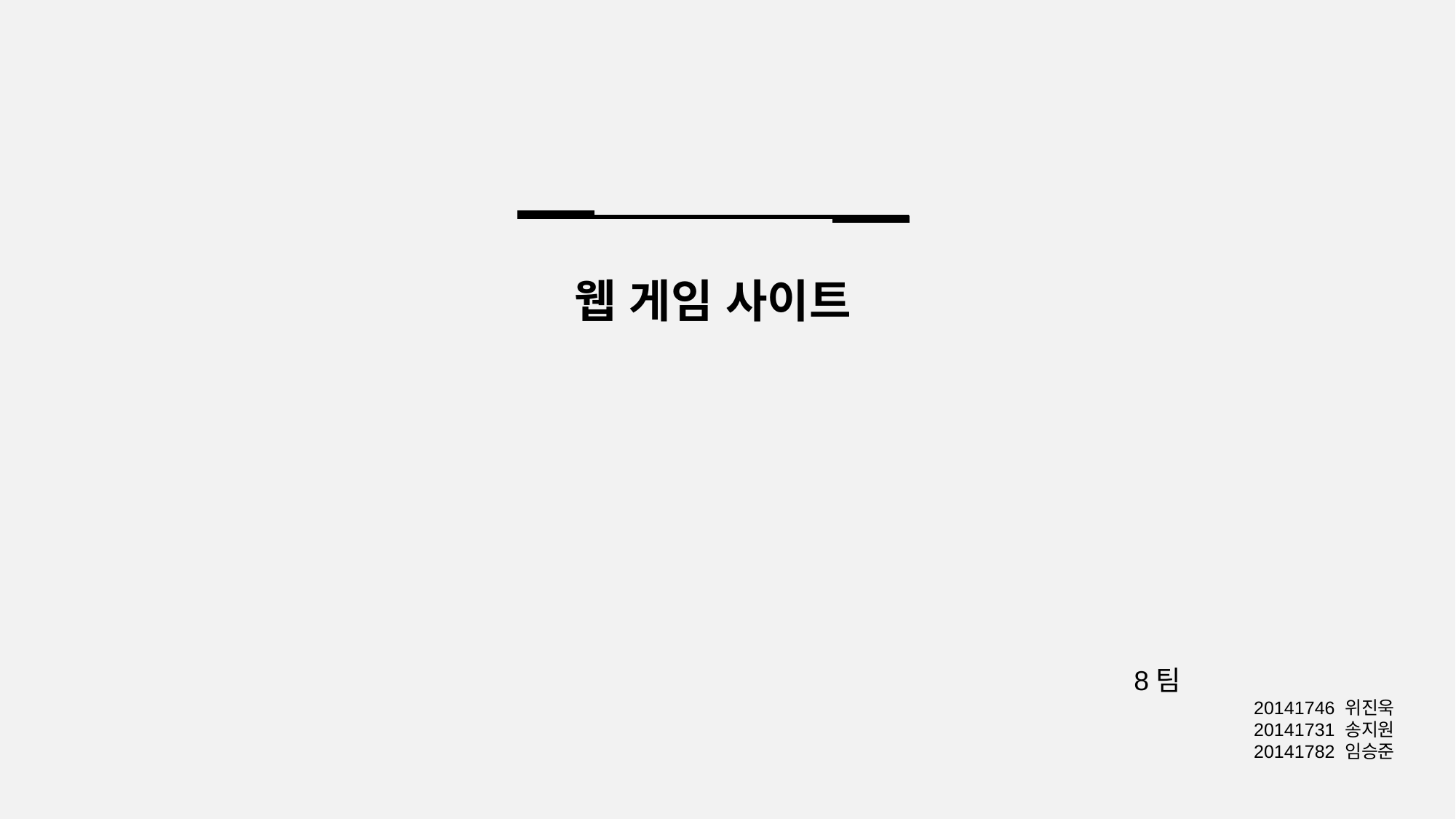

웹 게임 사이트
8팀
20141746 위진욱
20141731 송지원
20141782 임승준